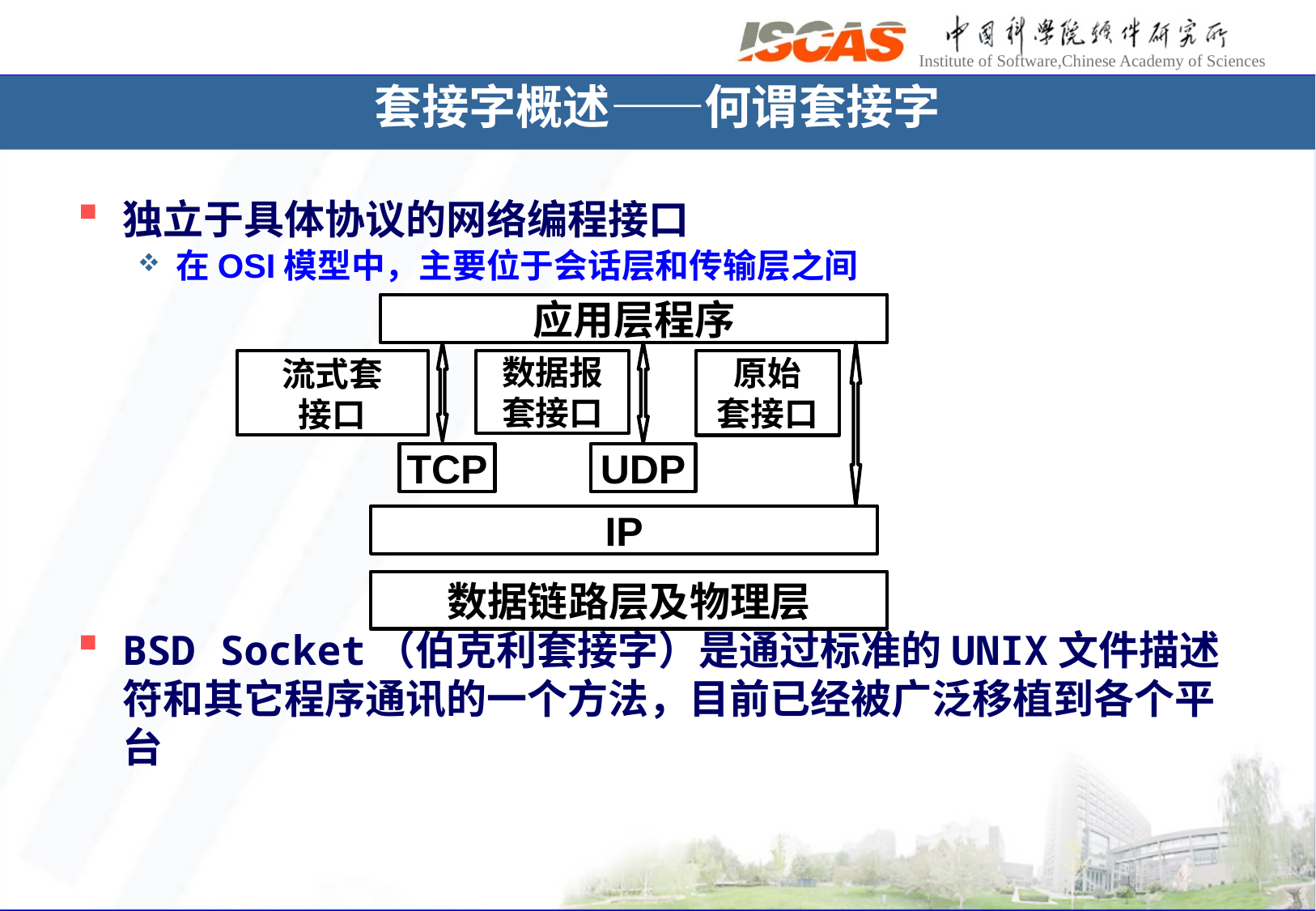

# 套接字概述——何谓套接字
独立于具体协议的网络编程接口
在OSI模型中，主要位于会话层和传输层之间

BSD Socket（伯克利套接字）是通过标准的UNIX文件描述符和其它程序通讯的一个方法，目前已经被广泛移植到各个平台

应用层程序

数据报
套接口
原始
套接口
流式套
接口
TCP
UDP
IP
数据链路层及物理层